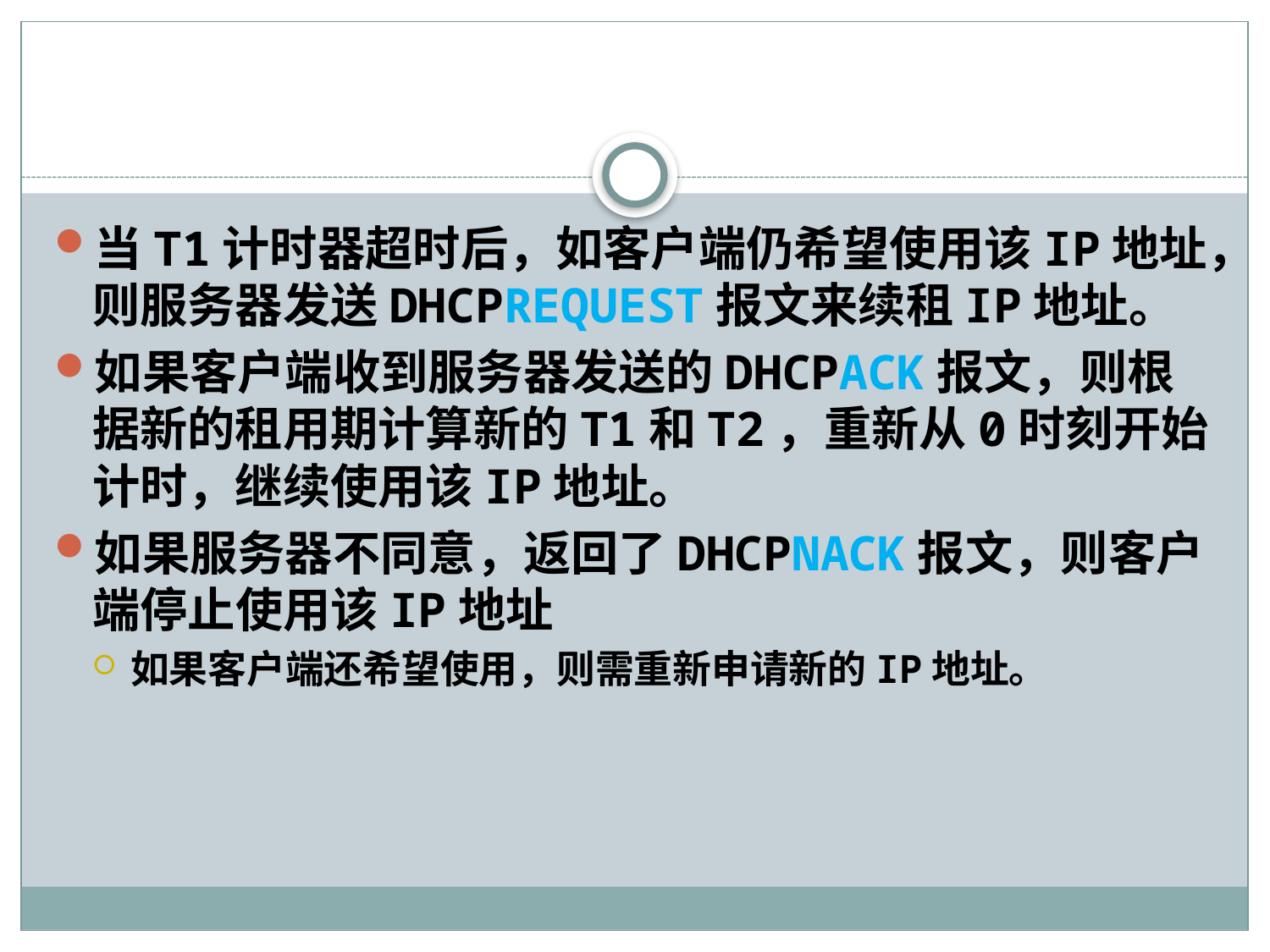

#
当T1计时器超时后，如客户端仍希望使用该IP地址，则服务器发送DHCPREQUEST报文来续租IP地址。
如果客户端收到服务器发送的DHCPACK报文，则根据新的租用期计算新的T1和T2，重新从0时刻开始计时，继续使用该IP地址。
如果服务器不同意，返回了DHCPNACK报文，则客户端停止使用该IP地址
如果客户端还希望使用，则需重新申请新的IP地址。